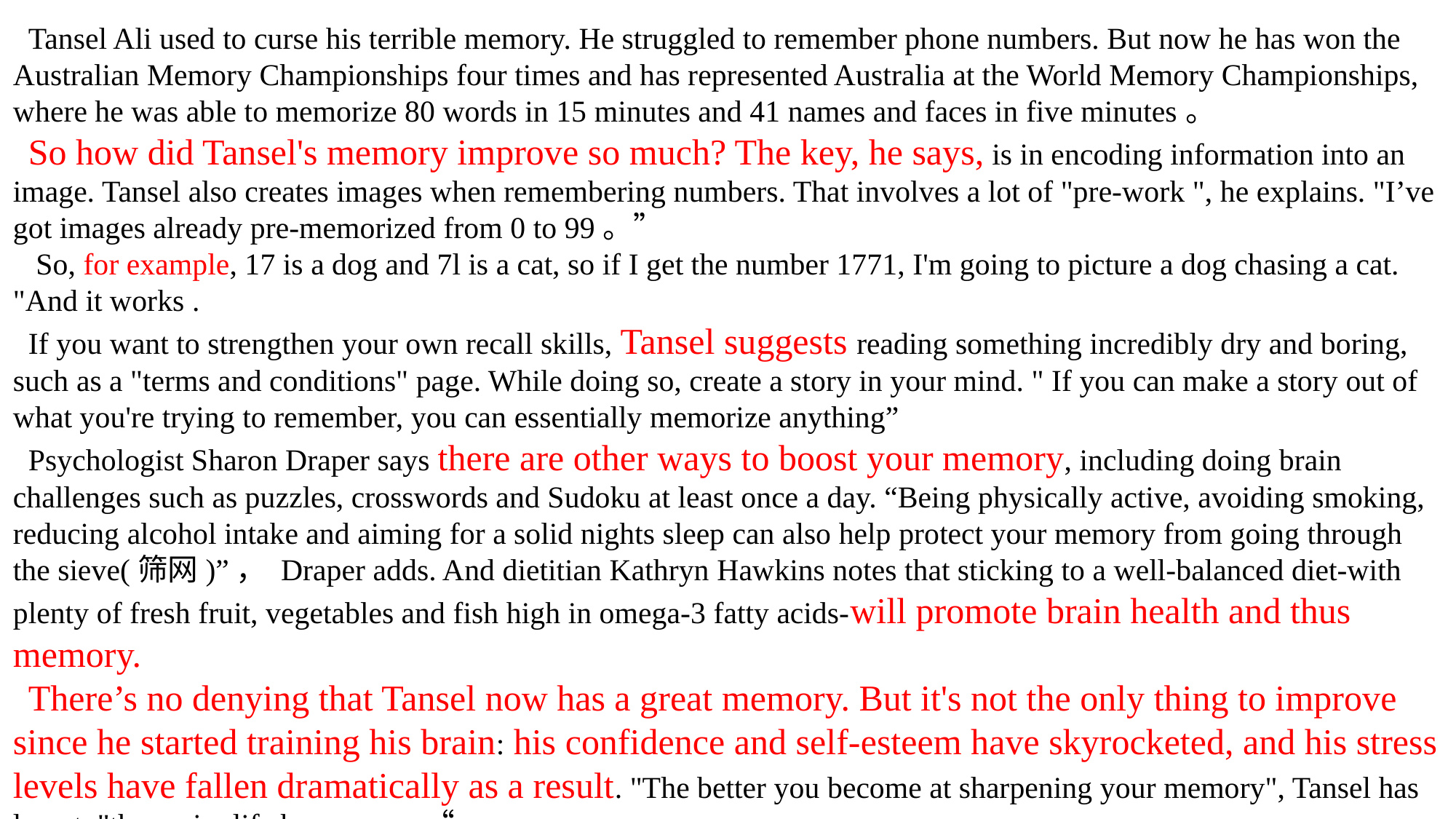

Tansel Ali used to curse his terrible memory. He struggled to remember phone numbers. But now he has won the Australian Memory Championships four times and has represented Australia at the World Memory Championships, where he was able to memorize 80 words in 15 minutes and 41 names and faces in five minutes。
  So how did Tansel's memory improve so much? The key, he says, is in encoding information into an image. Tansel also creates images when remembering numbers. That involves a lot of "pre-work ", he explains. "I’ve got images already pre-memorized from 0 to 99。”
   So, for example, 17 is a dog and 7l is a cat, so if I get the number 1771, I'm going to picture a dog chasing a cat. "And it works .
  If you want to strengthen your own recall skills, Tansel suggests reading something incredibly dry and boring, such as a "terms and conditions" page. While doing so, create a story in your mind. " If you can make a story out of what you're trying to remember, you can essentially memorize anything”
  Psychologist Sharon Draper says there are other ways to boost your memory, including doing brain challenges such as puzzles, crosswords and Sudoku at least once a day. “Being physically active, avoiding smoking, reducing alcohol intake and aiming for a solid nights sleep can also help protect your memory from going through the sieve(筛网)”， Draper adds. And dietitian Kathryn Hawkins notes that sticking to a well-balanced diet-with plenty of fresh fruit, vegetables and fish high in omega-3 fatty acids-will promote brain health and thus memory.
  There’s no denying that Tansel now has a great memory. But it's not the only thing to improve since he started training his brain: his confidence and self-esteem have skyrocketed, and his stress levels have fallen dramatically as a result. "The better you become at sharpening your memory", Tansel has learnt, "the easier life becomes。“